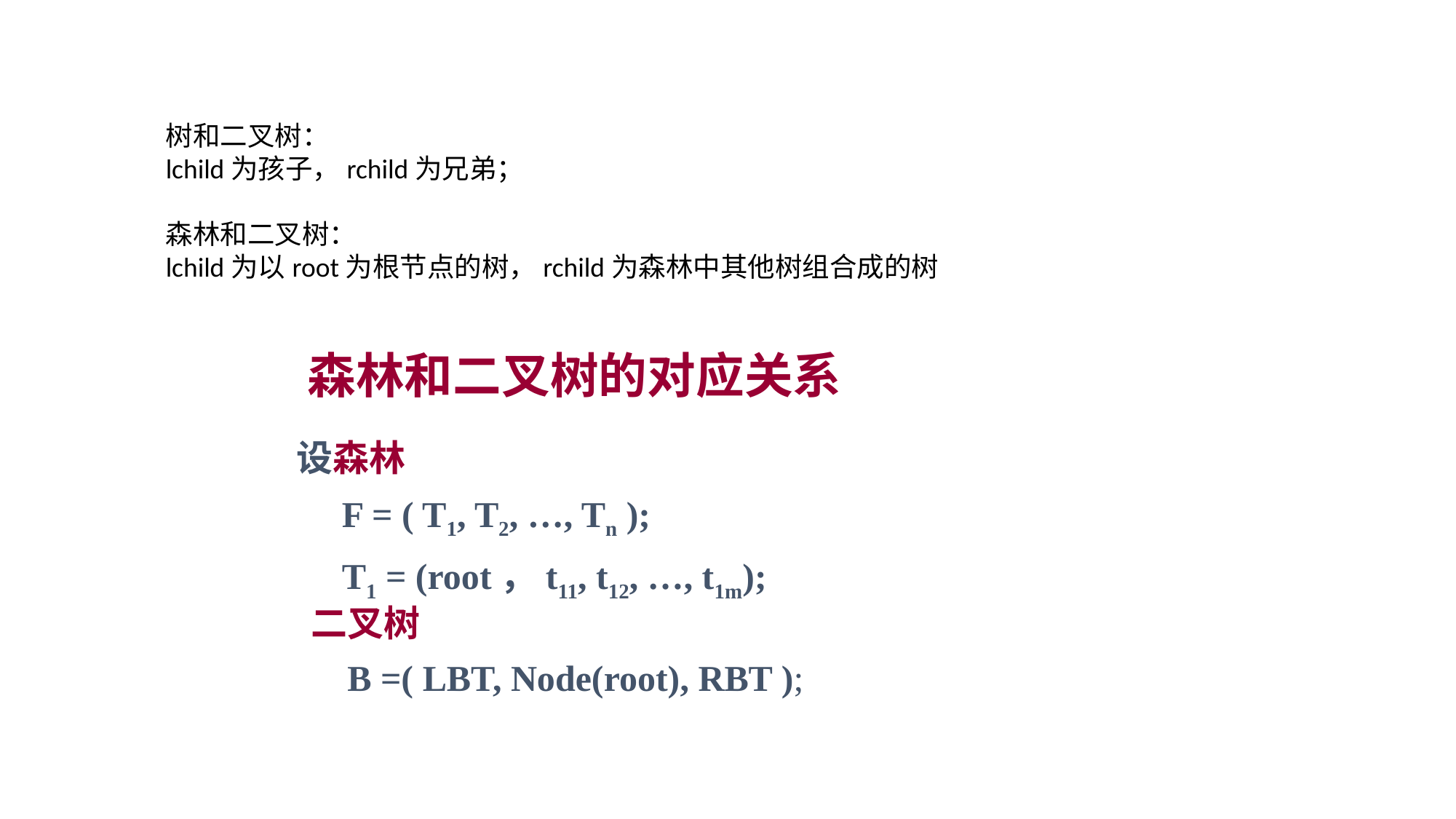

树和二叉树：
lchild为孩子，rchild为兄弟；

森林和二叉树：
lchild为以root为根节点的树，rchild为森林中其他树组合成的树
 森林和二叉树的对应关系
设森林
     F = ( T1, T2, …, Tn );
     T1 = (root，t11, t12, …, t1m);
二叉树
    B =( LBT, Node(root), RBT );